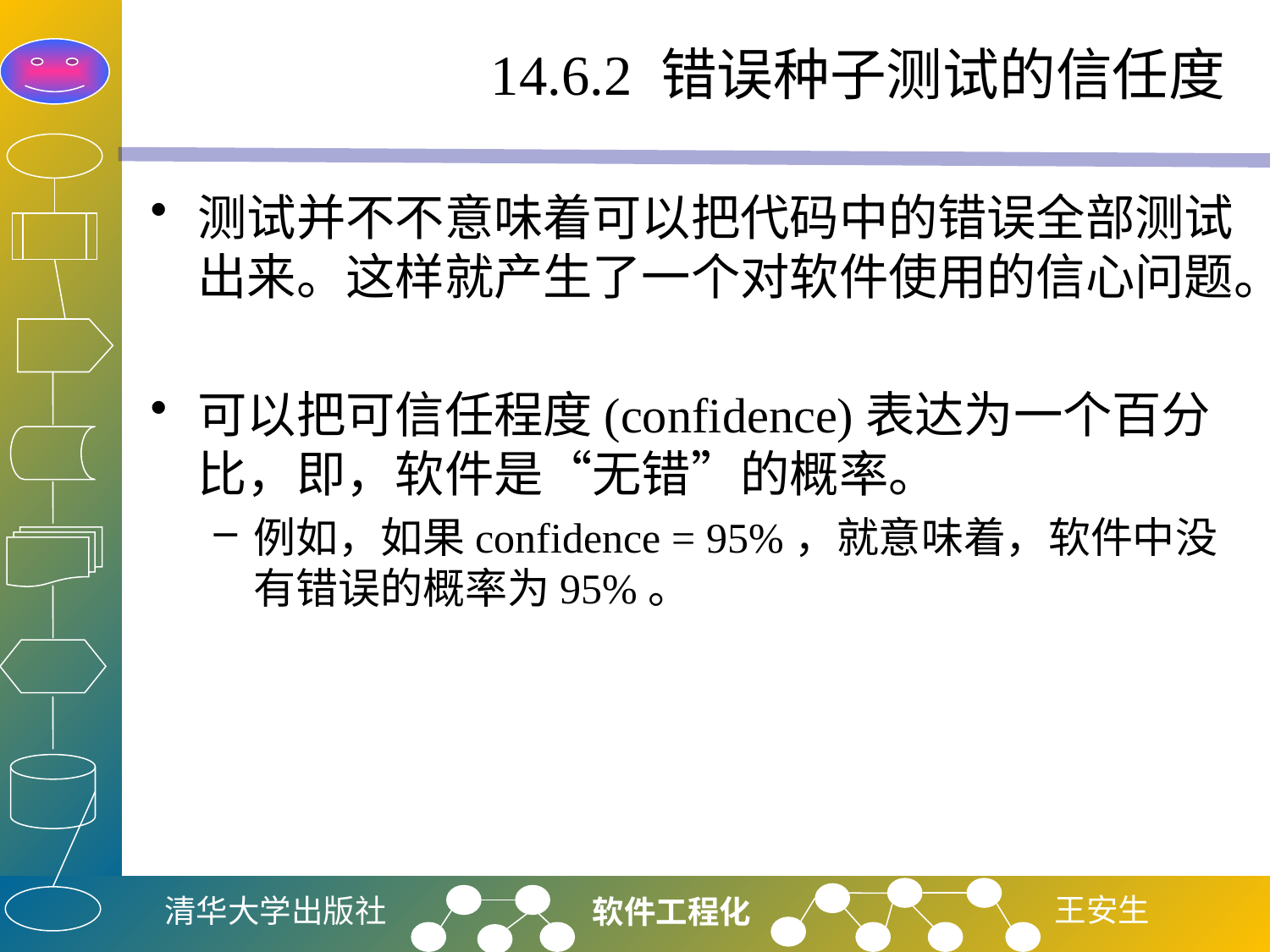

# 14.6.2 错误种子测试的信任度
测试并不不意味着可以把代码中的错误全部测试出来。这样就产生了一个对软件使用的信心问题。

可以把可信任程度(confidence)表达为一个百分比，即，软件是“无错”的概率。
例如，如果confidence = 95%，就意味着，软件中没有错误的概率为95%。